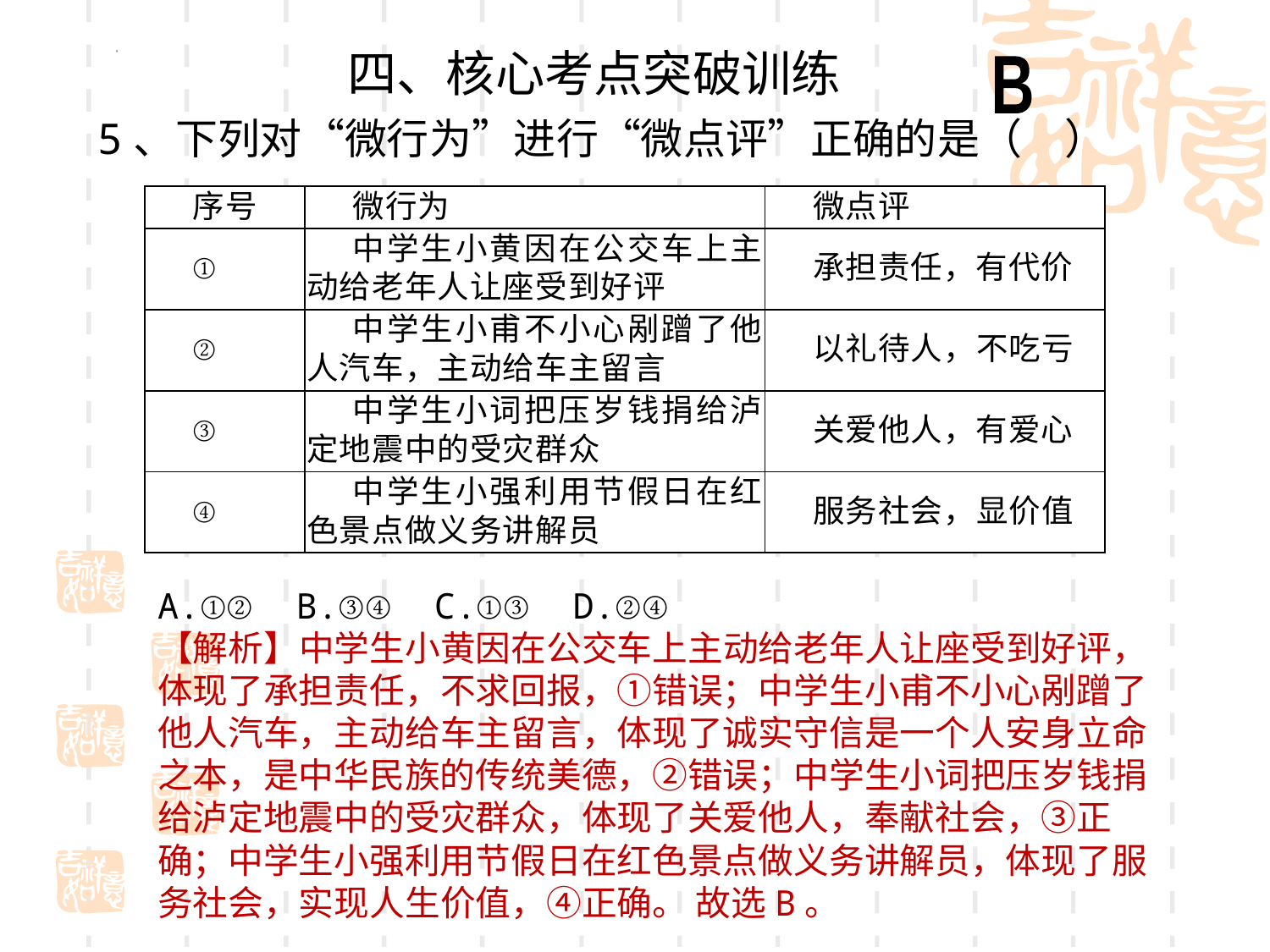

四、核心考点突破训练
B
5、下列对“微行为”进行“微点评”正确的是（　）
| 序号 | 微行为 | 微点评 |
| --- | --- | --- |
| ① | 中学生小黄因在公交车上主动给老年人让座受到好评 | 承担责任，有代价 |
| ② | 中学生小甫不小心剐蹭了他人汽车，主动给车主留言 | 以礼待人，不吃亏 |
| ③ | 中学生小词把压岁钱捐给泸定地震中的受灾群众 | 关爱他人，有爱心 |
| ④ | 中学生小强利用节假日在红色景点做义务讲解员 | 服务社会，显价值 |
A.①②  B.③④  C.①③  D.②④
【解析】中学生小黄因在公交车上主动给老年人让座受到好评，体现了承担责任，不求回报，①错误；中学生小甫不小心剐蹭了他人汽车，主动给车主留言，体现了诚实守信是一个人安身立命之本，是中华民族的传统美德，②错误；中学生小词把压岁钱捐给泸定地震中的受灾群众，体现了关爱他人，奉献社会，③正确；中学生小强利用节假日在红色景点做义务讲解员，体现了服务社会，实现人生价值，④正确。 故选B。